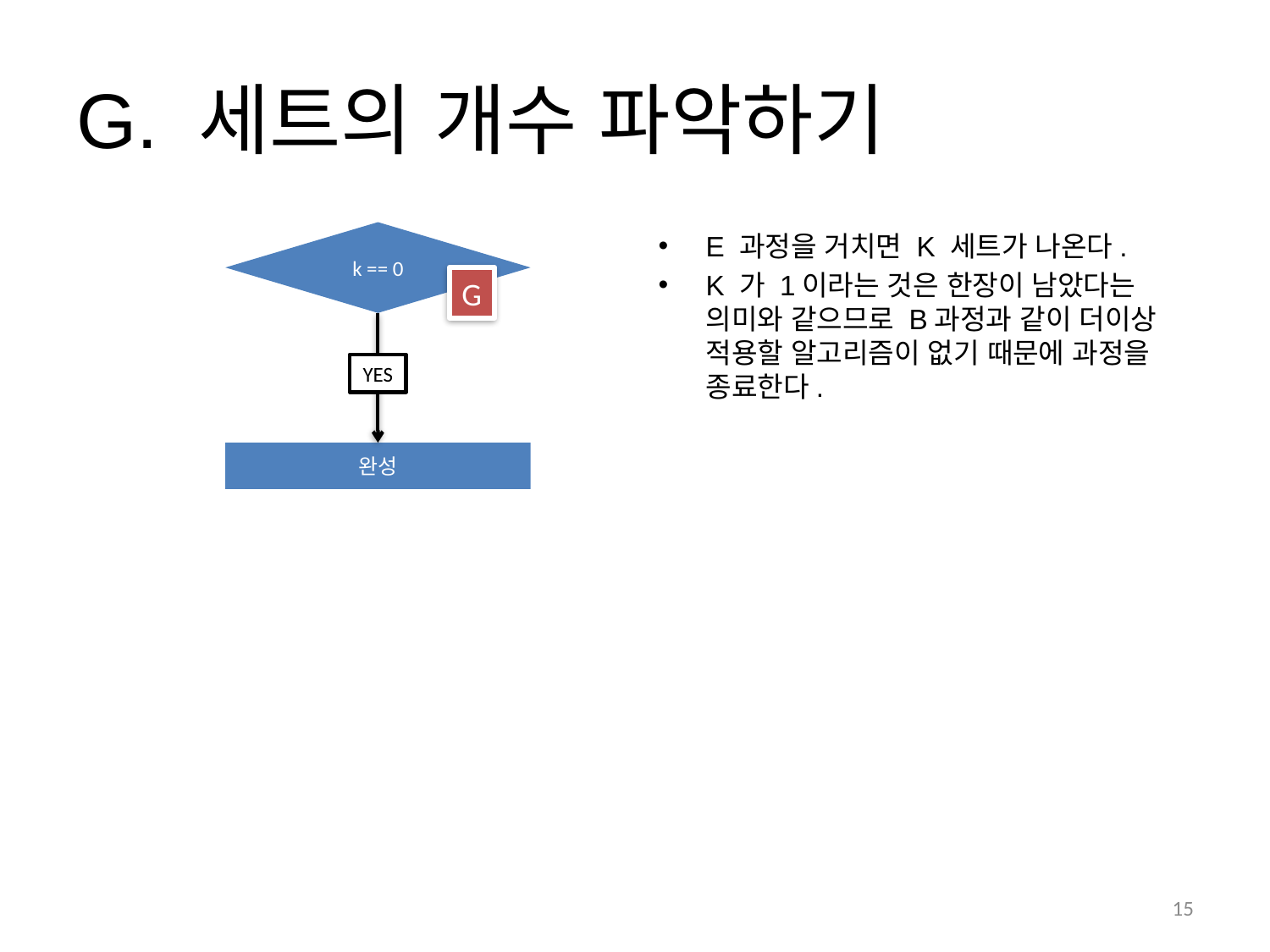

# G. 세트의 개수 파악하기
k == 0
E 과정을 거치면 K 세트가 나온다.
K 가 1이라는 것은 한장이 남았다는 의미와 같으므로 B과정과 같이 더이상 적용할 알고리즘이 없기 때문에 과정을 종료한다.
G
YES
완성
15